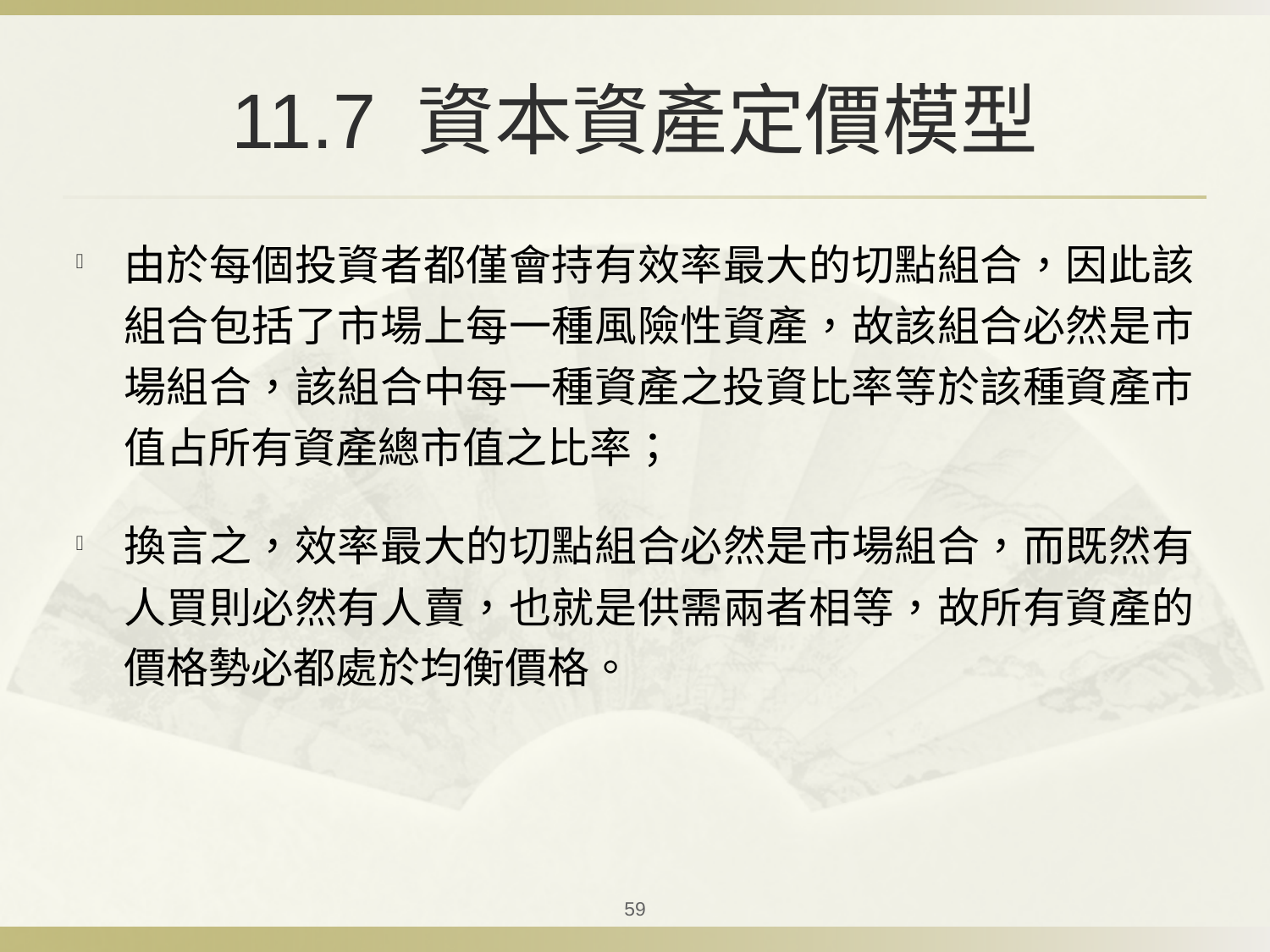

# 11.7 資本資產定價模型
由於每個投資者都僅會持有效率最大的切點組合，因此該組合包括了市場上每一種風險性資產，故該組合必然是市場組合，該組合中每一種資產之投資比率等於該種資產市值占所有資產總市值之比率；

換言之，效率最大的切點組合必然是市場組合，而既然有人買則必然有人賣，也就是供需兩者相等，故所有資產的價格勢必都處於均衡價格。

59